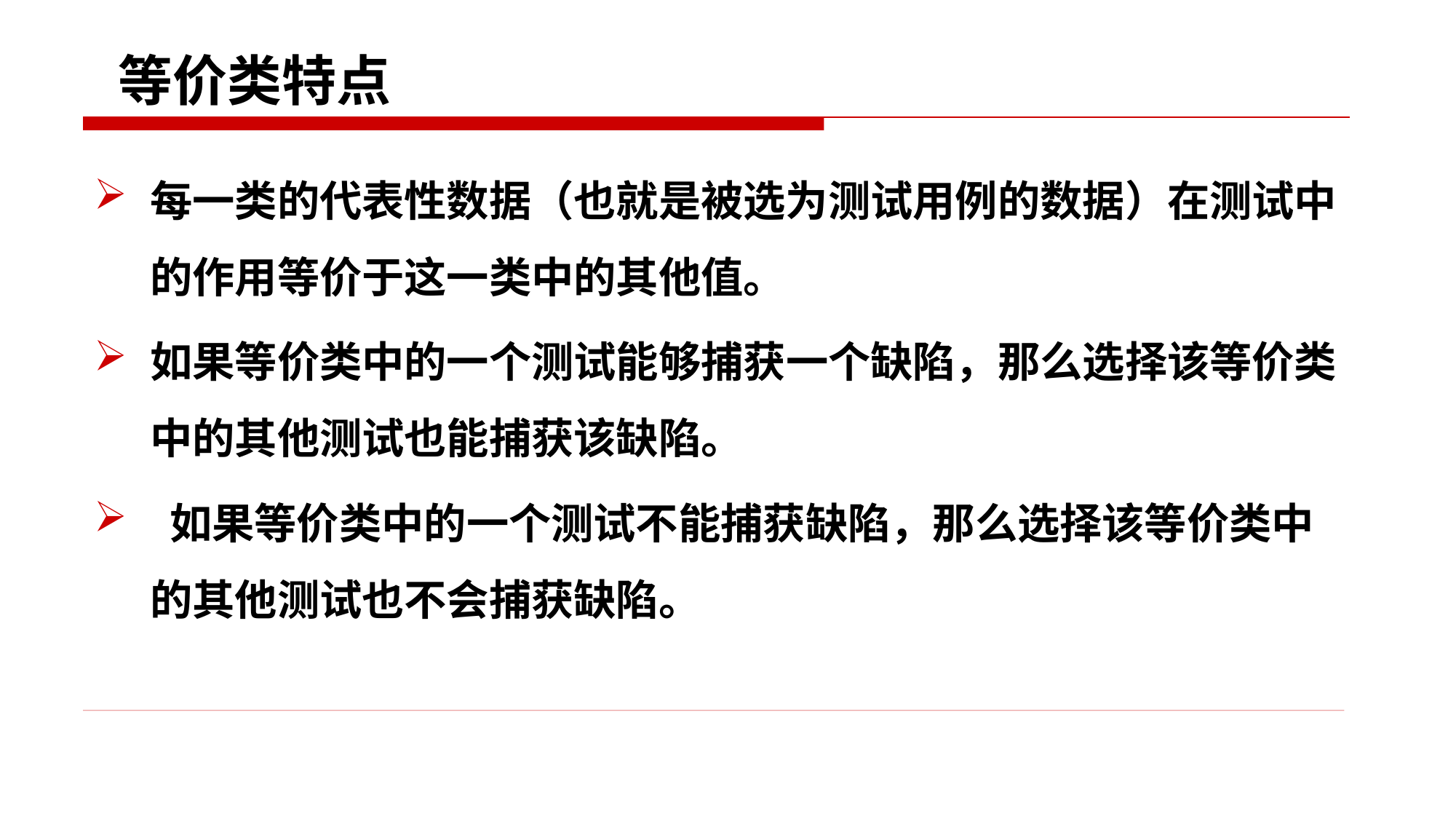

# 等价类特点
每一类的代表性数据（也就是被选为测试用例的数据）在测试中的作用等价于这一类中的其他值。
如果等价类中的一个测试能够捕获一个缺陷，那么选择该等价类中的其他测试也能捕获该缺陷。
 如果等价类中的一个测试不能捕获缺陷，那么选择该等价类中的其他测试也不会捕获缺陷。